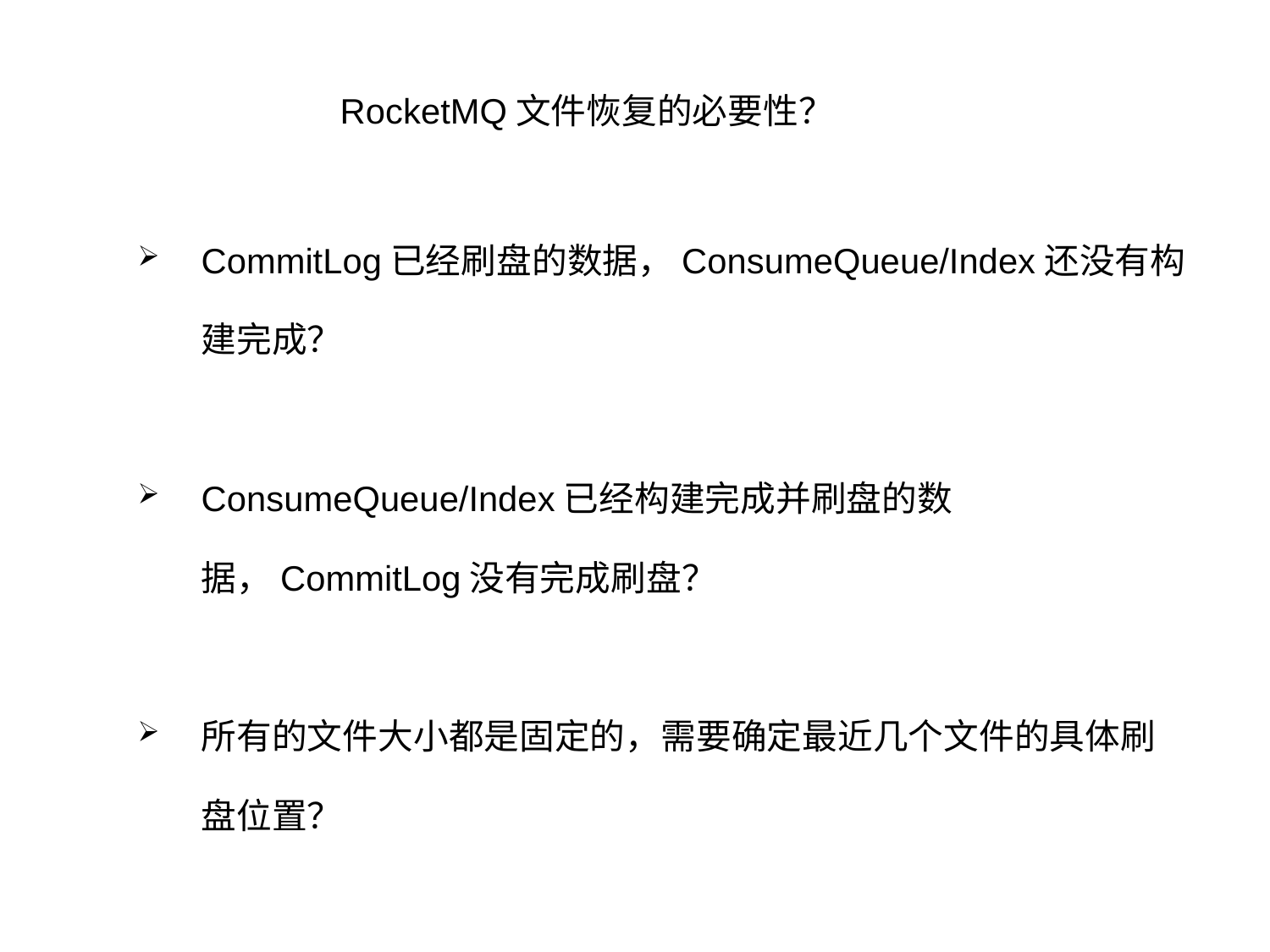

RocketMQ文件恢复的必要性？
CommitLog已经刷盘的数据，ConsumeQueue/Index还没有构建完成？

ConsumeQueue/Index已经构建完成并刷盘的数据，CommitLog没有完成刷盘？

所有的文件大小都是固定的，需要确定最近几个文件的具体刷盘位置？